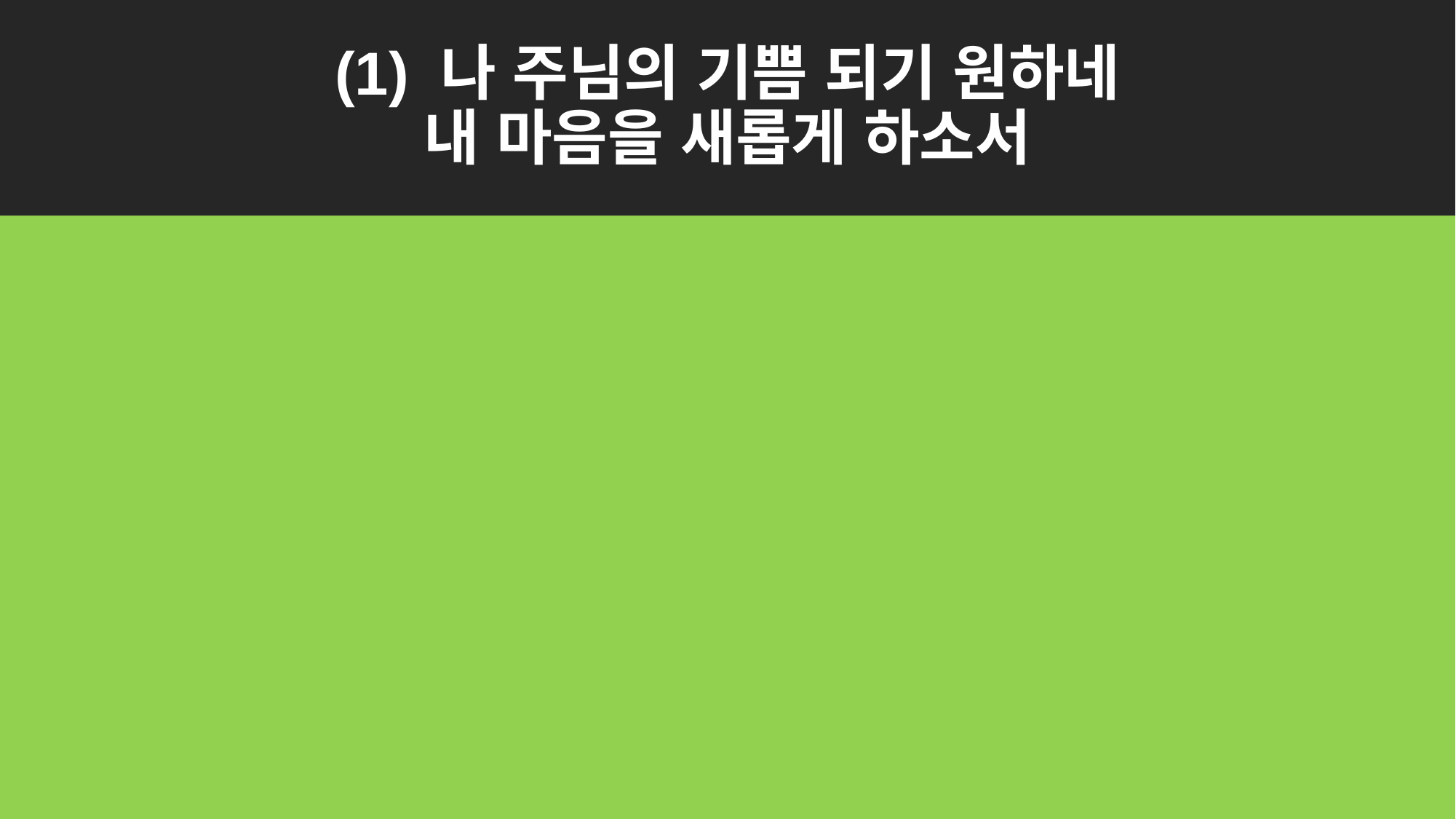

# (1) 나 주님의 기쁨 되기 원하네 내 마음을 새롭게 하소서